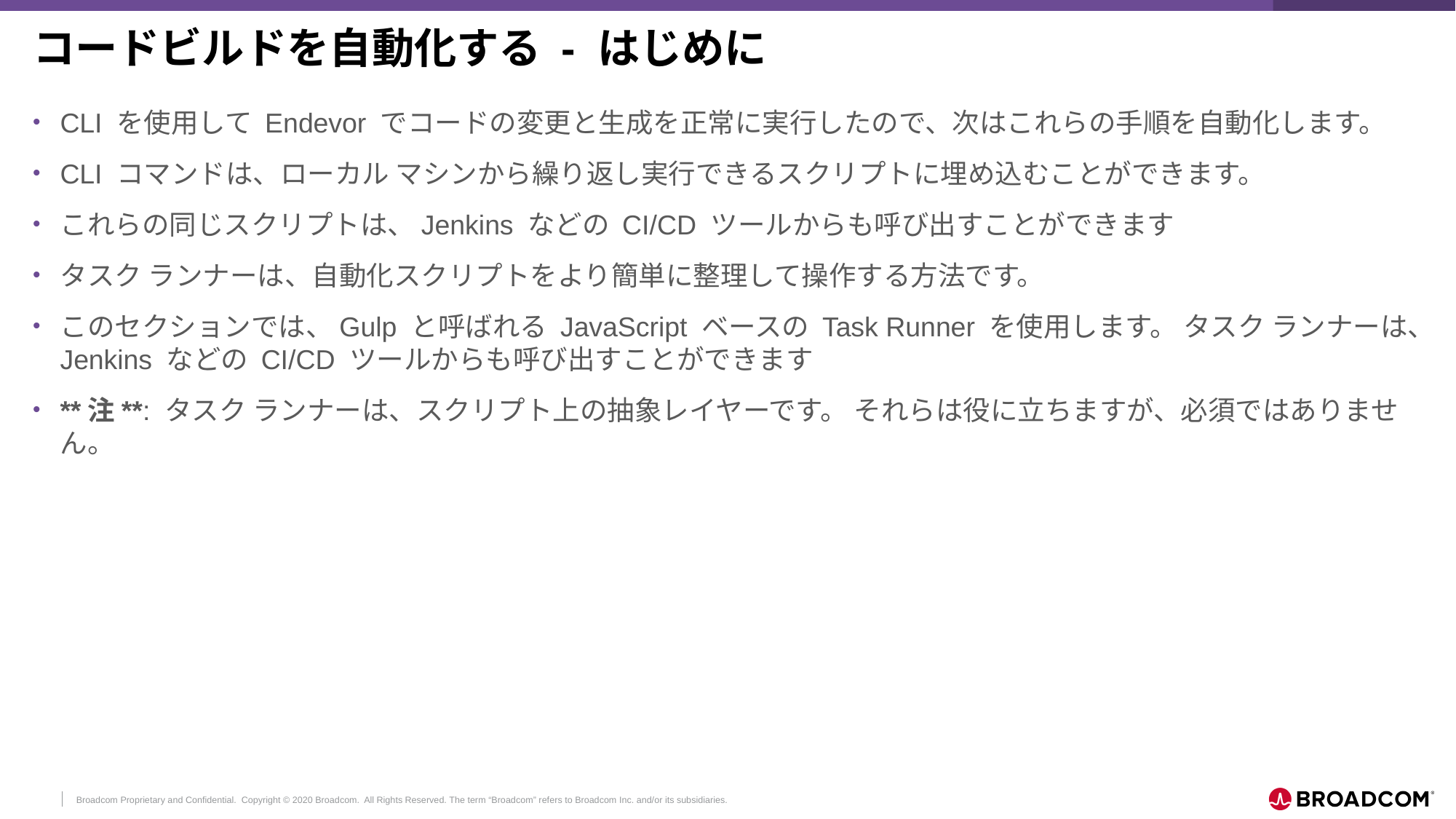

# コードビルドを自動化する - はじめに
CLI を使用して Endevor でコードの変更と生成を正常に実行したので、次はこれらの手順を自動化します。
CLI コマンドは、ローカル マシンから繰り返し実行できるスクリプトに埋め込むことができます。
これらの同じスクリプトは、Jenkins などの CI/CD ツールからも呼び出すことができます
タスク ランナーは、自動化スクリプトをより簡単に整理して操作する方法です。
このセクションでは、Gulp と呼ばれる JavaScript ベースの Task Runner を使用します。 タスク ランナーは、Jenkins などの CI/CD ツールからも呼び出すことができます
**注**: タスク ランナーは、スクリプト上の抽象レイヤーです。 それらは役に立ちますが、必須ではありません。